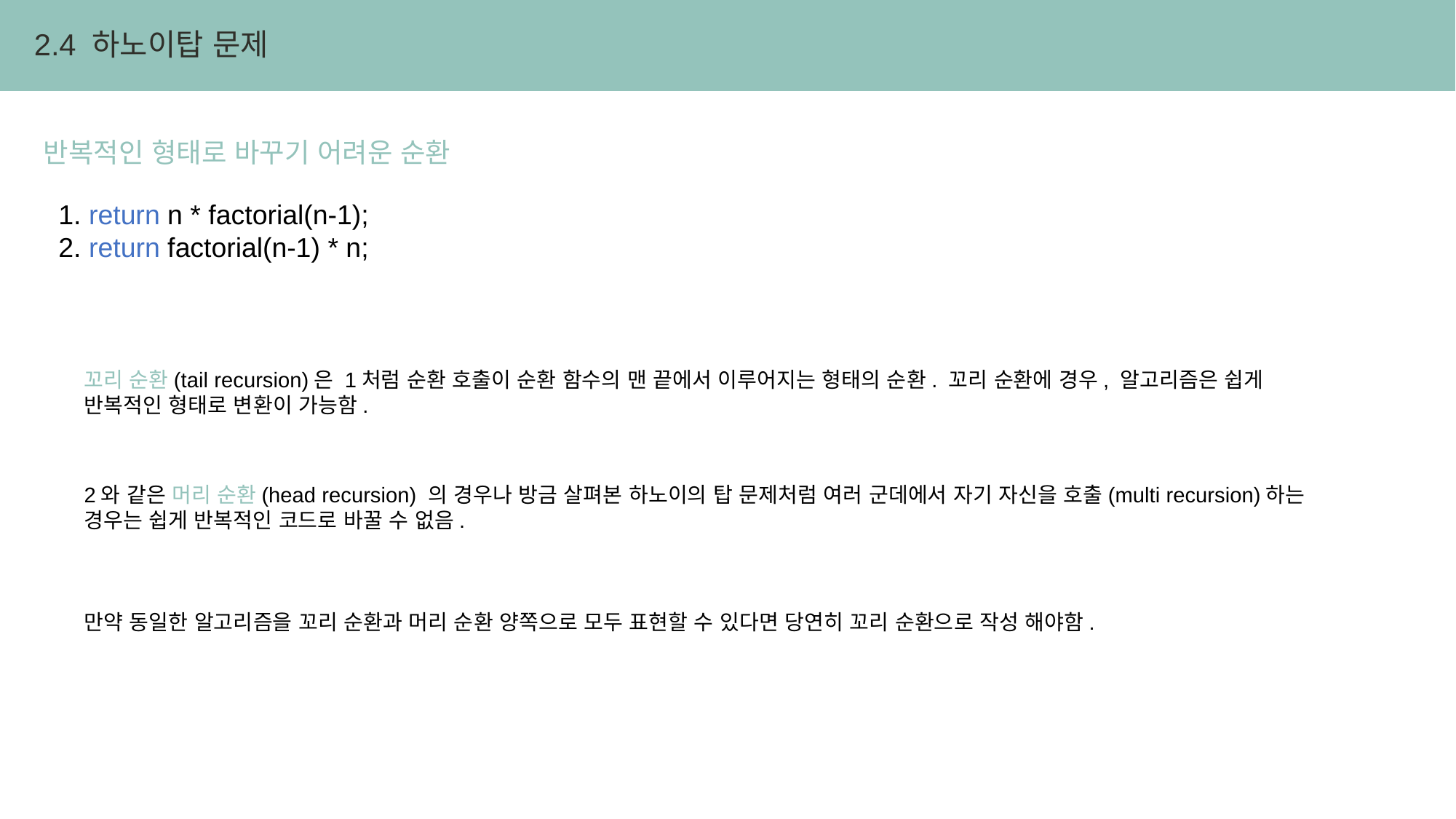

2.4 하노이탑 문제
반복적인 형태로 바꾸기 어려운 순환
1. return n * factorial(n-1);
2. return factorial(n-1) * n;
꼬리 순환(tail recursion)은 1처럼 순환 호출이 순환 함수의 맨 끝에서 이루어지는 형태의 순환. 꼬리 순환에 경우, 알고리즘은 쉽게 반복적인 형태로 변환이 가능함.
2와 같은 머리 순환(head recursion) 의 경우나 방금 살펴본 하노이의 탑 문제처럼 여러 군데에서 자기 자신을 호출(multi recursion)하는 경우는 쉽게 반복적인 코드로 바꿀 수 없음.
만약 동일한 알고리즘을 꼬리 순환과 머리 순환 양쪽으로 모두 표현할 수 있다면 당연히 꼬리 순환으로 작성 해야함.